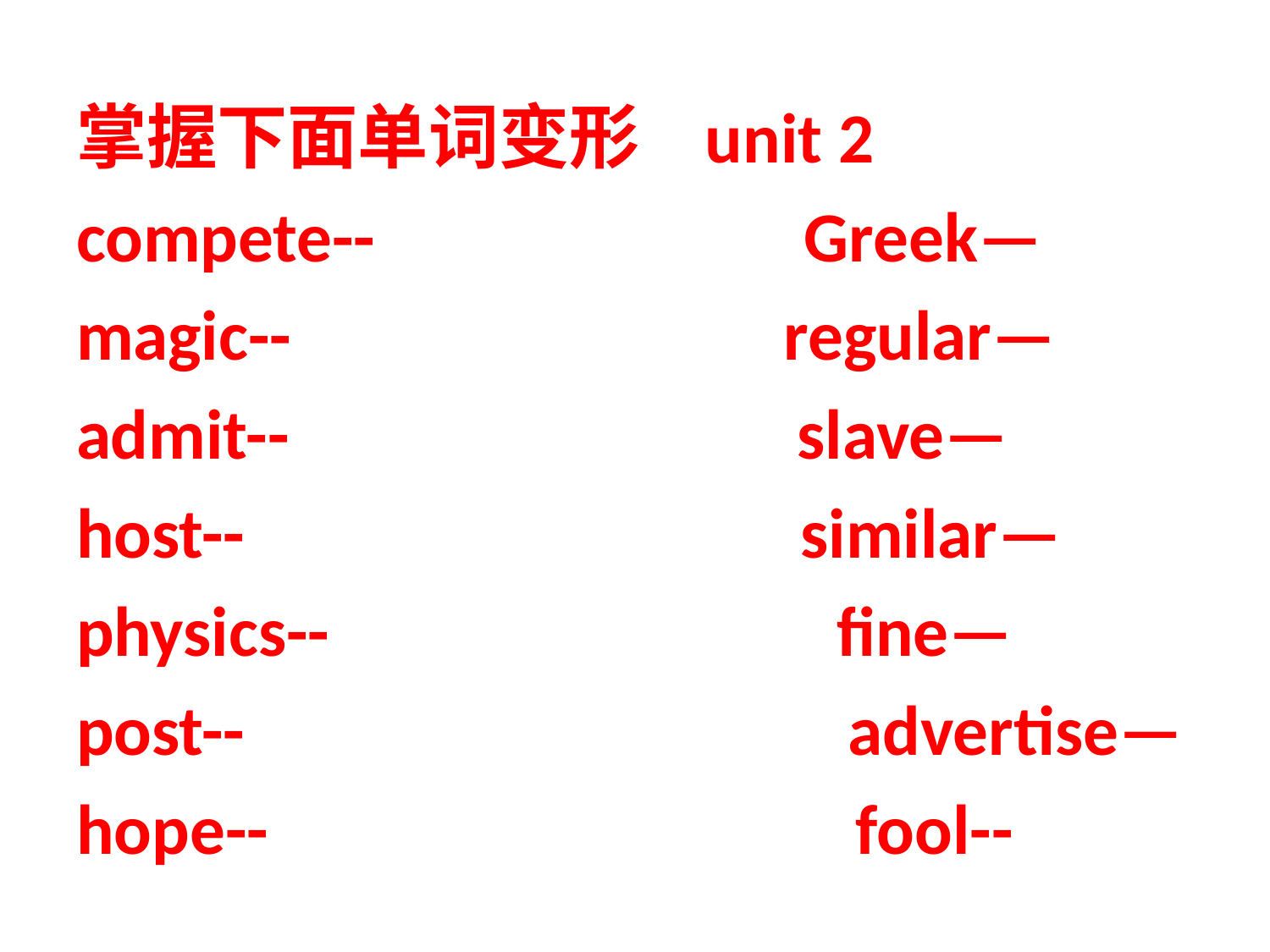

掌握下面单词变形   unit 2
compete--                           Greek—
magic--                               regular—
admit--                                slave—
host--                                   similar—
physics--                                fine—
post--                                      advertise—
hope--                                     fool--